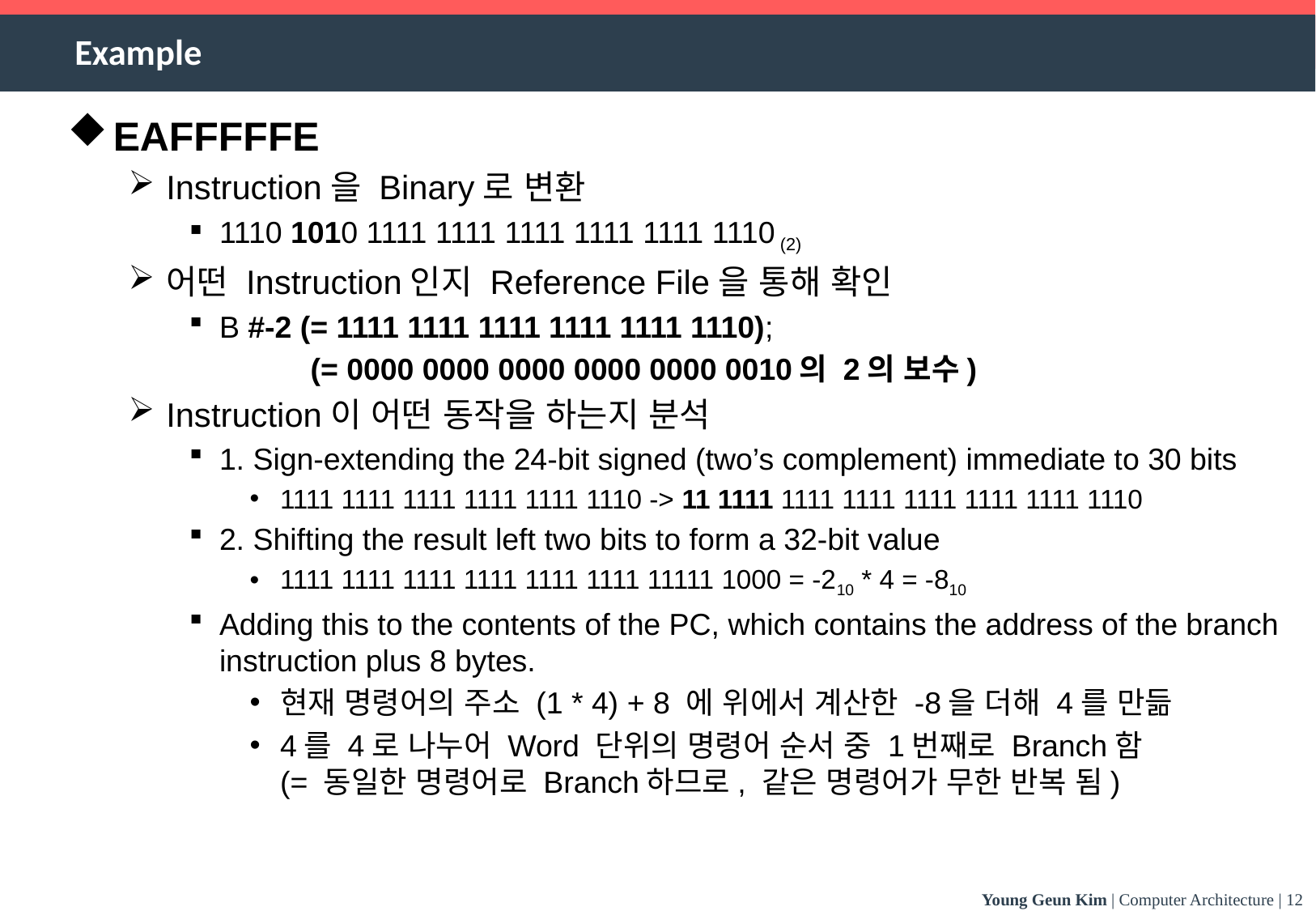

# Example
EAFFFFFE
Instruction을 Binary로 변환
1110 1010 1111 1111 1111 1111 1111 1110 (2)
어떤 Instruction인지 Reference File을 통해 확인
B #-2 (= 1111 1111 1111 1111 1111 1110);
	(= 0000 0000 0000 0000 0000 0010의 2의 보수)
Instruction이 어떤 동작을 하는지 분석
1. Sign-extending the 24-bit signed (two’s complement) immediate to 30 bits
1111 1111 1111 1111 1111 1110 -> 11 1111 1111 1111 1111 1111 1111 1110
2. Shifting the result left two bits to form a 32-bit value
1111 1111 1111 1111 1111 1111 11111 1000 = -210 * 4 = -810
Adding this to the contents of the PC, which contains the address of the branch instruction plus 8 bytes.
현재 명령어의 주소 (1 * 4) + 8 에 위에서 계산한 -8을 더해 4를 만듦
4를 4로 나누어 Word 단위의 명령어 순서 중 1번째로 Branch함
(= 동일한 명령어로 Branch하므로, 같은 명령어가 무한 반복 됨)
Young Geun Kim | Computer Architecture | 12